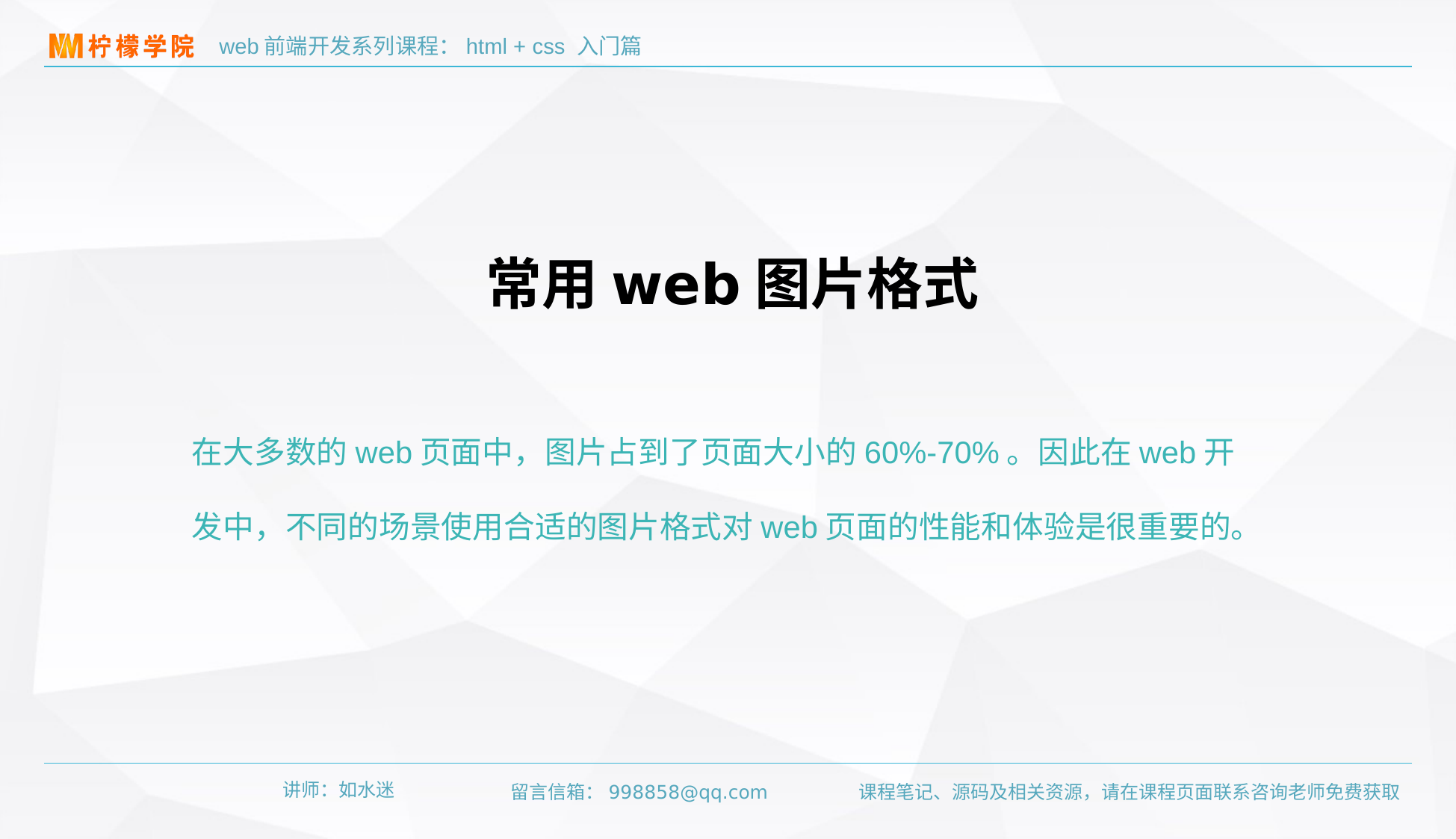

常用web图片格式
在大多数的web页面中，图片占到了页面大小的60%-70%。因此在web开发中，不同的场景使用合适的图片格式对web页面的性能和体验是很重要的。